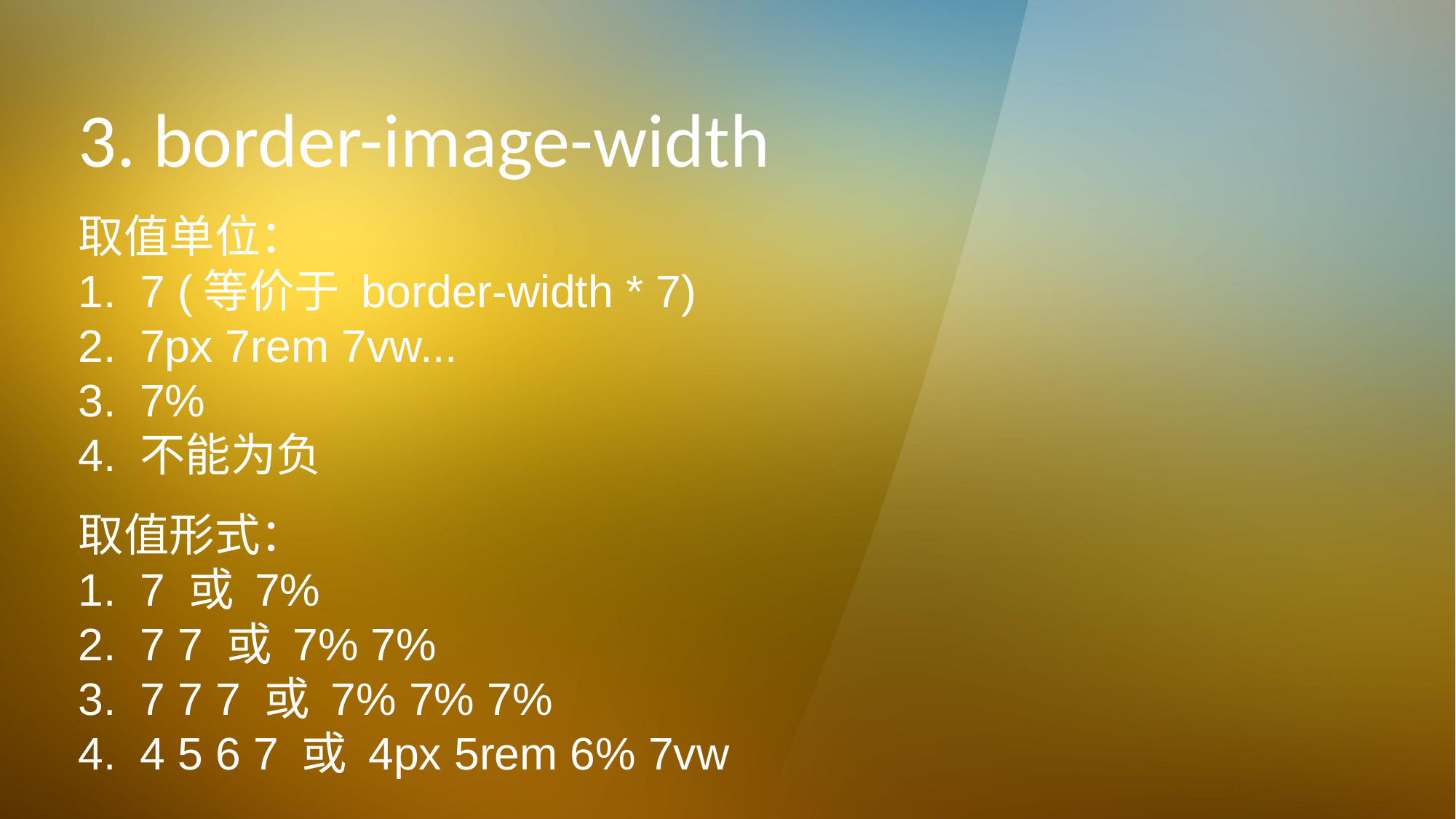

3. border-image-width
取值单位：
7 (等价于 border-width * 7)
7px 7rem 7vw...
7%
不能为负
取值形式：
7 或 7%
7 7 或 7% 7%
7 7 7 或 7% 7% 7%
4 5 6 7 或 4px 5rem 6% 7vw